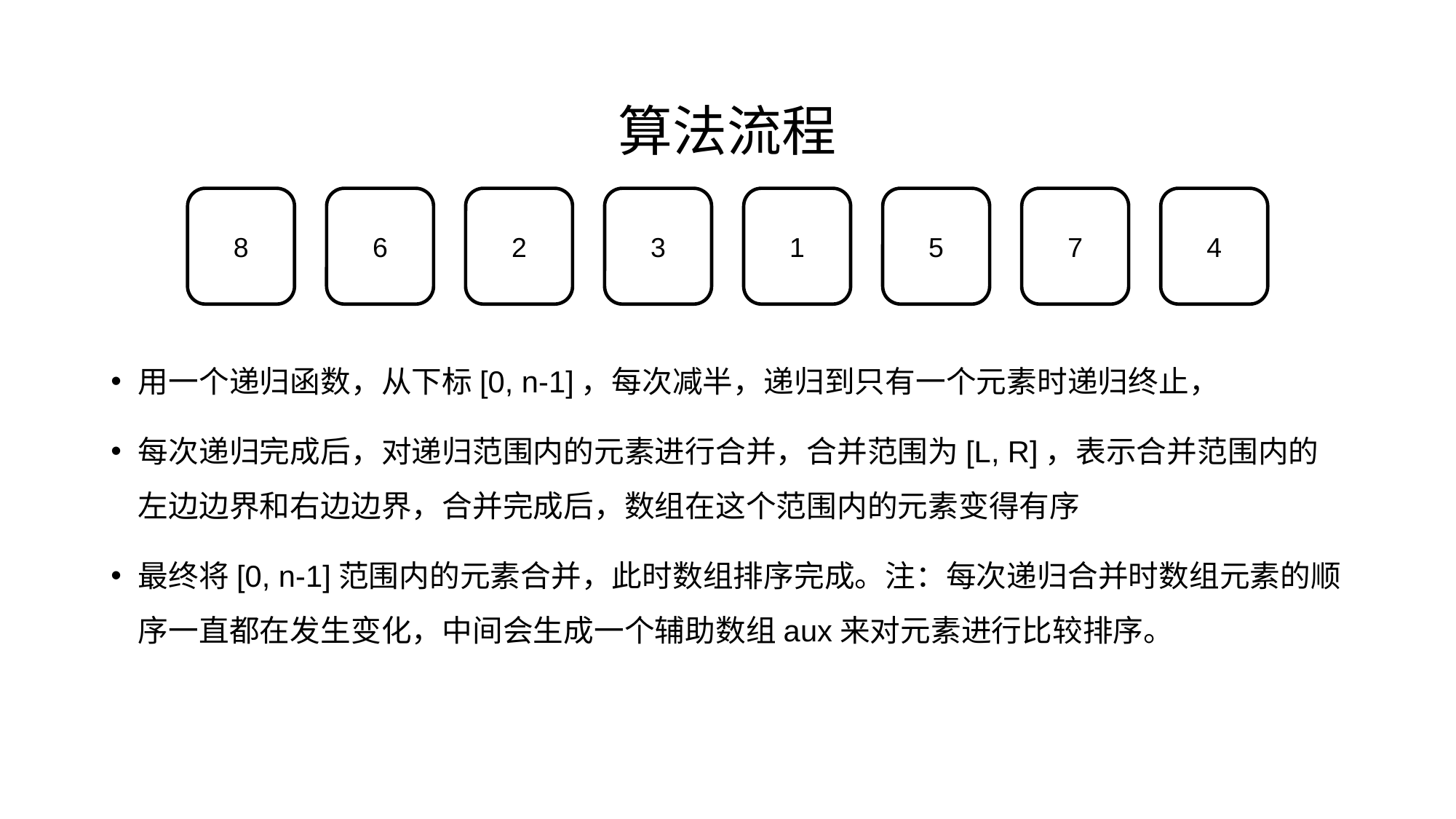

# 算法流程
8
6
2
3
1
5
7
4
用一个递归函数，从下标[0, n-1]，每次减半，递归到只有一个元素时递归终止，
每次递归完成后，对递归范围内的元素进行合并，合并范围为[L, R]，表示合并范围内的左边边界和右边边界，合并完成后，数组在这个范围内的元素变得有序
最终将[0, n-1]范围内的元素合并，此时数组排序完成。注：每次递归合并时数组元素的顺序一直都在发生变化，中间会生成一个辅助数组aux来对元素进行比较排序。